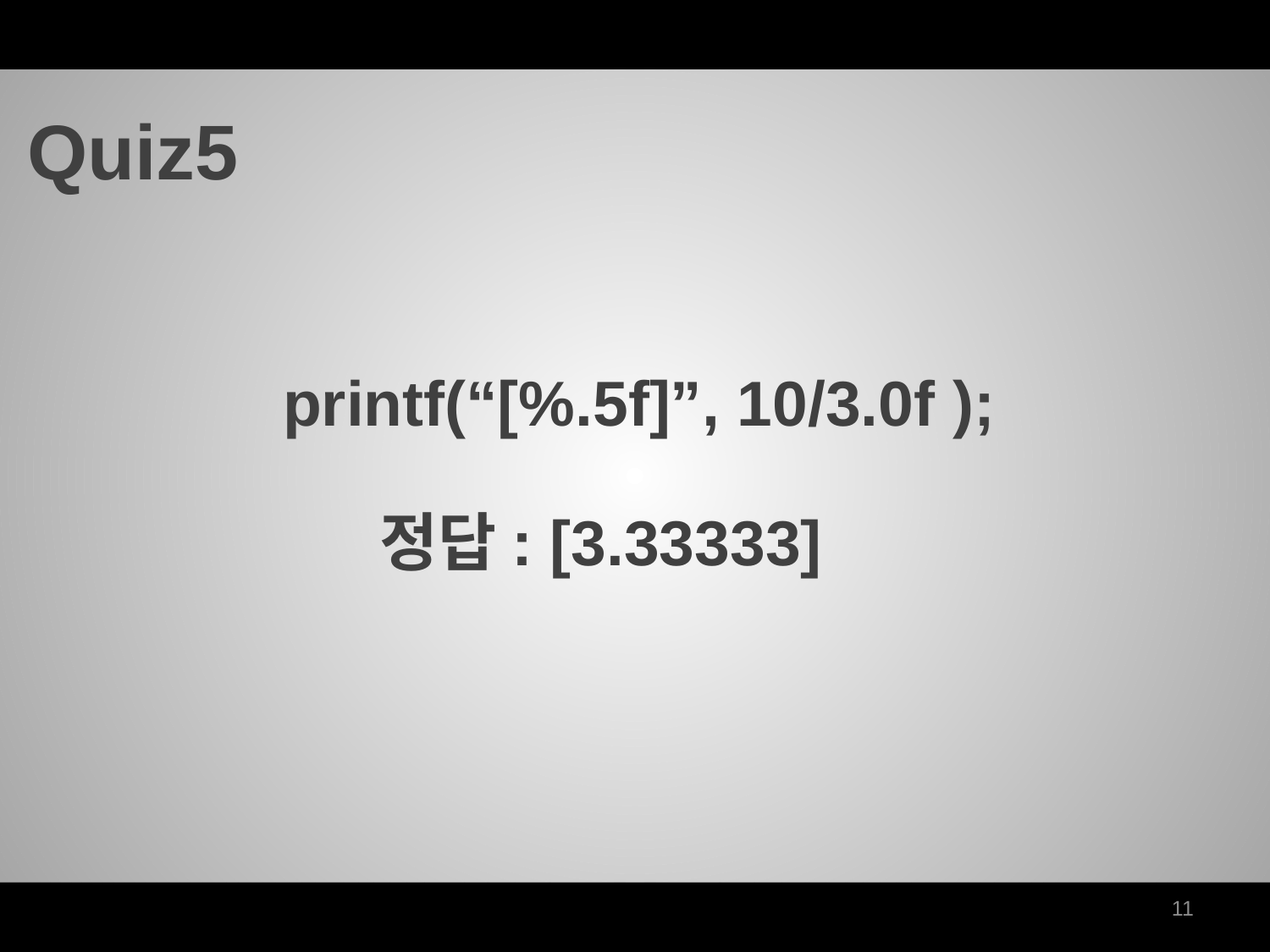

Quiz5
printf(“[%.5f]”, 10/3.0f );
정답: [3.33333]
11